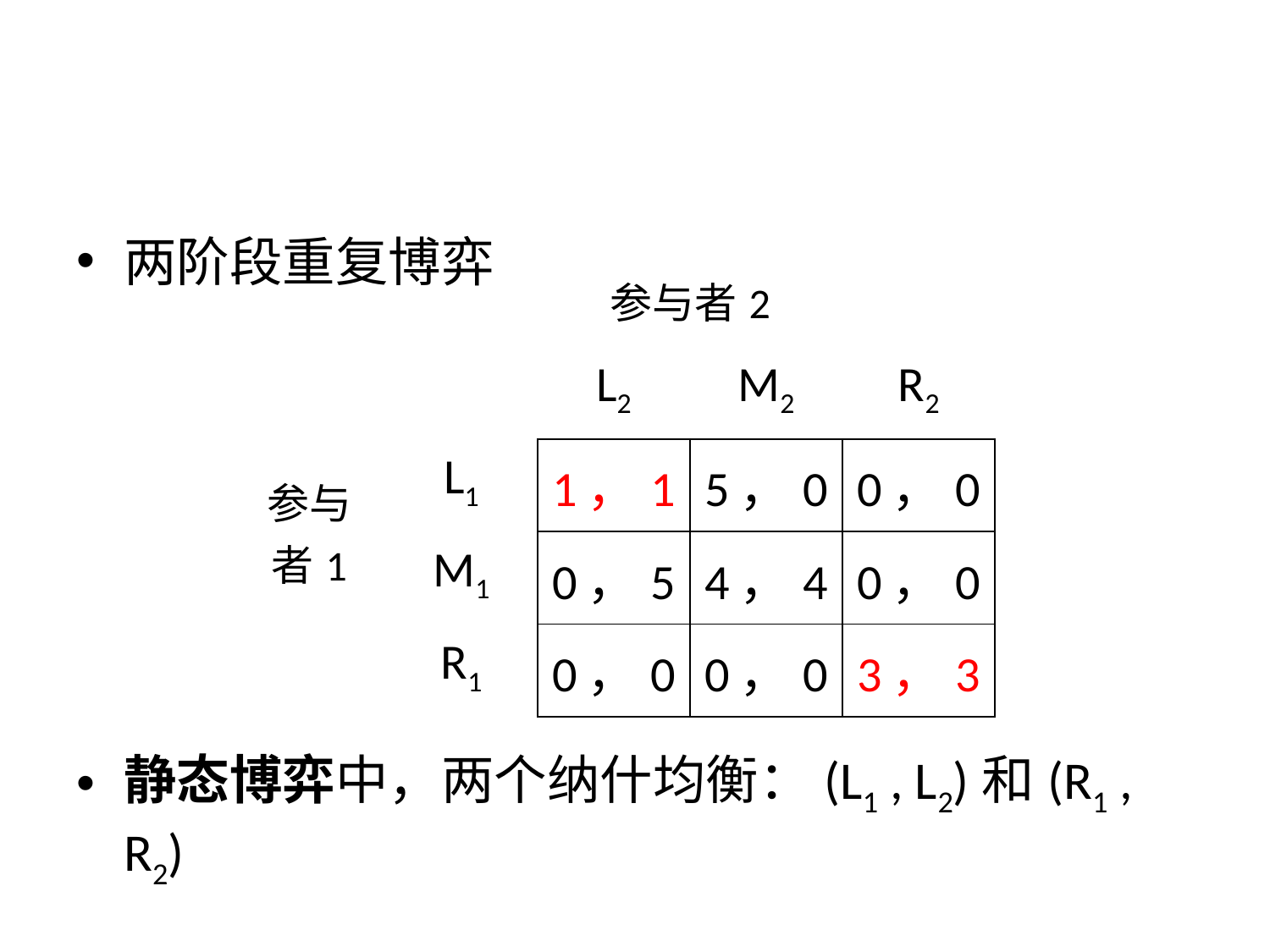

两阶段重复博弈

静态博弈中，两个纳什均衡：(L1 , L2)和(R1 , R2)
|  |  | 参与者2 |  |  |
| --- | --- | --- | --- | --- |
|  |  | L2 | M2 | R2 |
| 参与者1 | L1 | 1，1 | 5，0 | 0，0 |
|  | M1 | 0，5 | 4，4 | 0，0 |
|  | R1 | 0，0 | 0，0 | 3，3 |